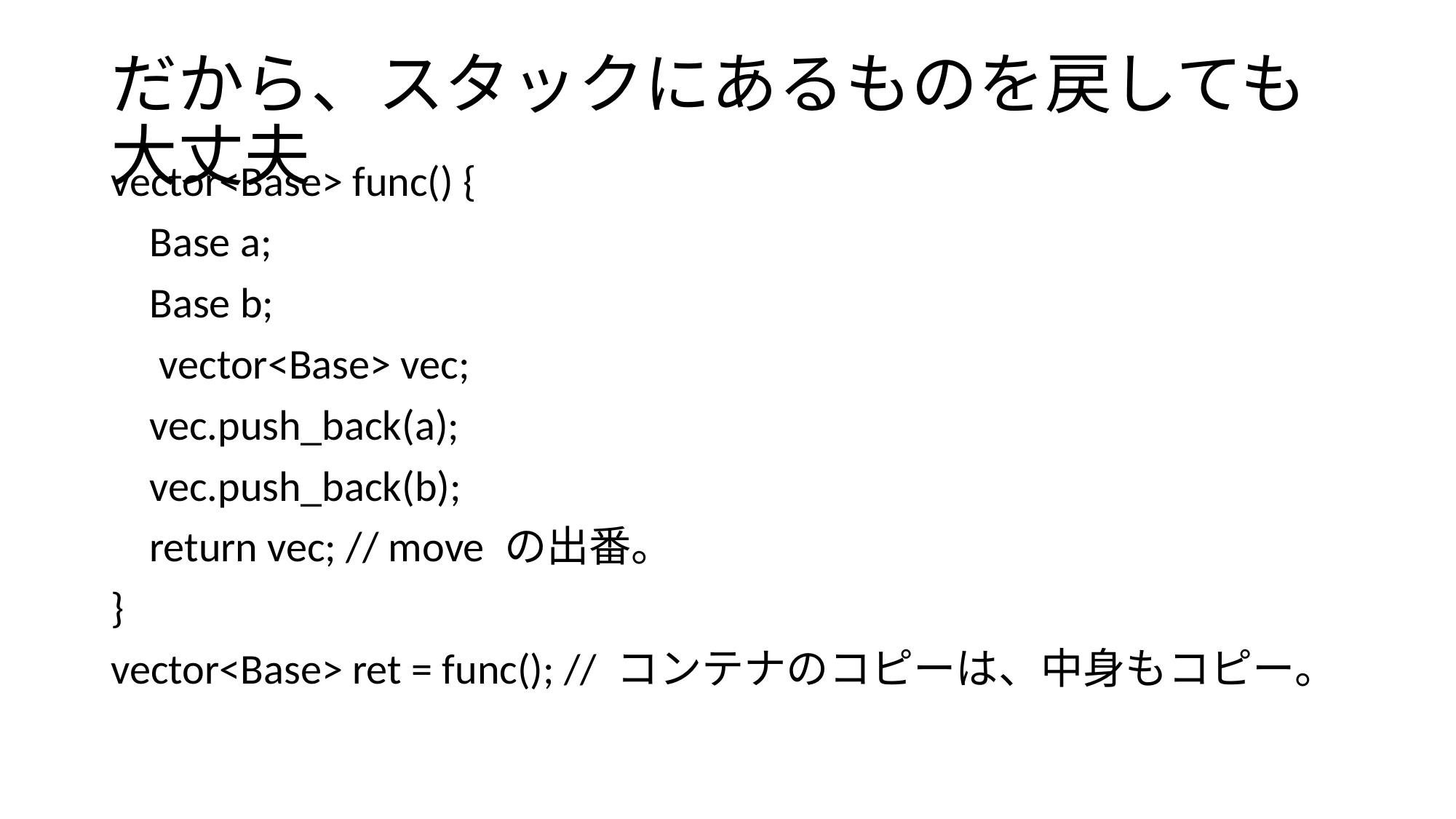

# だから、スタックにあるものを戻しても大丈夫
vector<Base> func() {
    Base a;
    Base b;
     vector<Base> vec;
    vec.push_back(a);
    vec.push_back(b);
    return vec; // move の出番。
}
vector<Base> ret = func(); // コンテナのコピーは、中身もコピー。